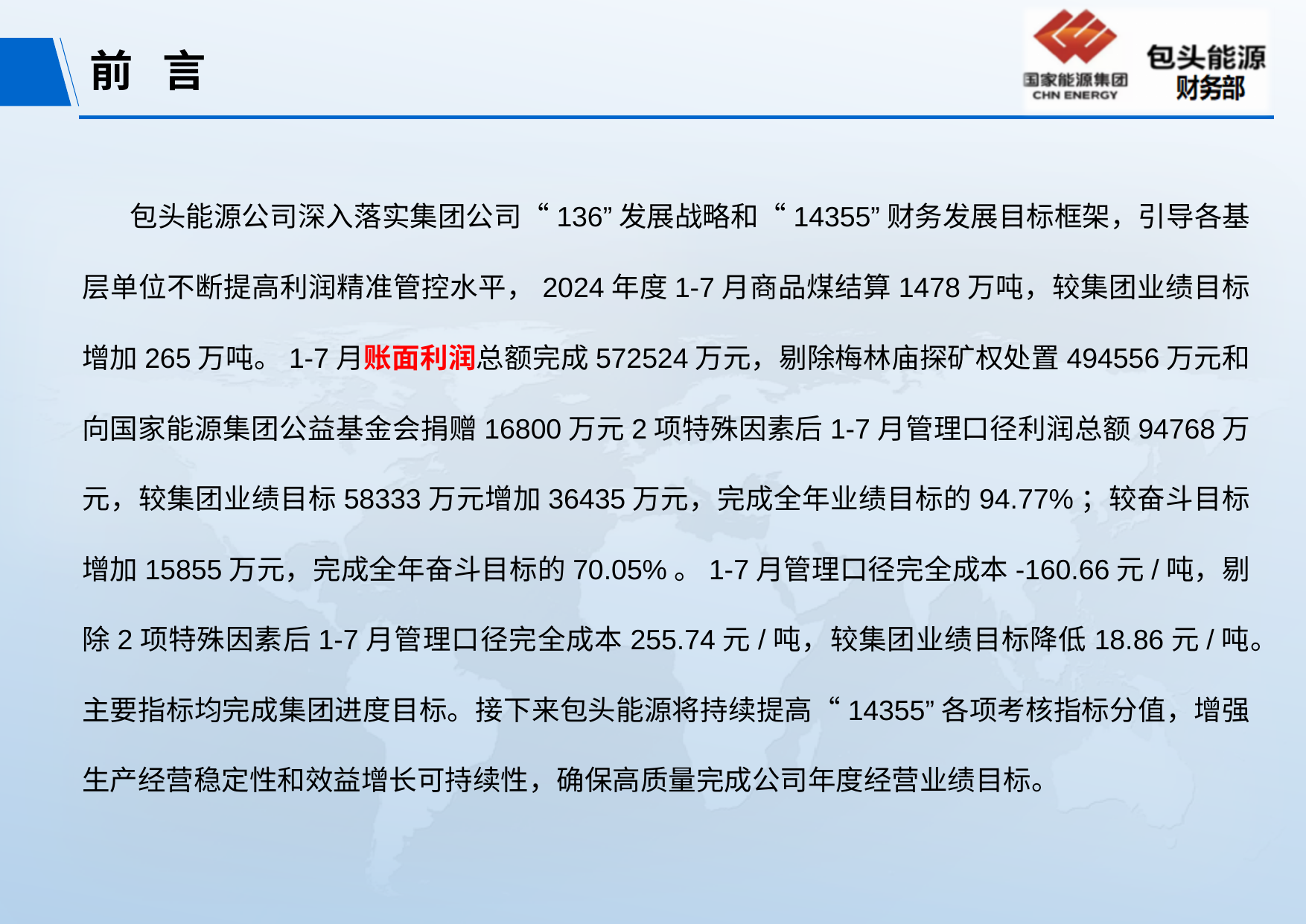

# 前   言
      包头能源公司深入落实集团公司“136”发展战略和“14355”财务发展目标框架，引导各基层单位不断提高利润精准管控水平，2024年度1-7月商品煤结算1478万吨，较集团业绩目标增加265万吨。1-7月账面利润总额完成572524万元，剔除梅林庙探矿权处置494556万元和向国家能源集团公益基金会捐赠16800万元2项特殊因素后1-7月管理口径利润总额94768万元，较集团业绩目标58333万元增加36435万元，完成全年业绩目标的94.77%；较奋斗目标增加15855万元，完成全年奋斗目标的70.05%。1-7月管理口径完全成本-160.66元/吨，剔除2项特殊因素后1-7月管理口径完全成本255.74元/吨，较集团业绩目标降低18.86元/吨。主要指标均完成集团进度目标。接下来包头能源将持续提高“14355”各项考核指标分值，增强生产经营稳定性和效益增长可持续性，确保高质量完成公司年度经营业绩目标。